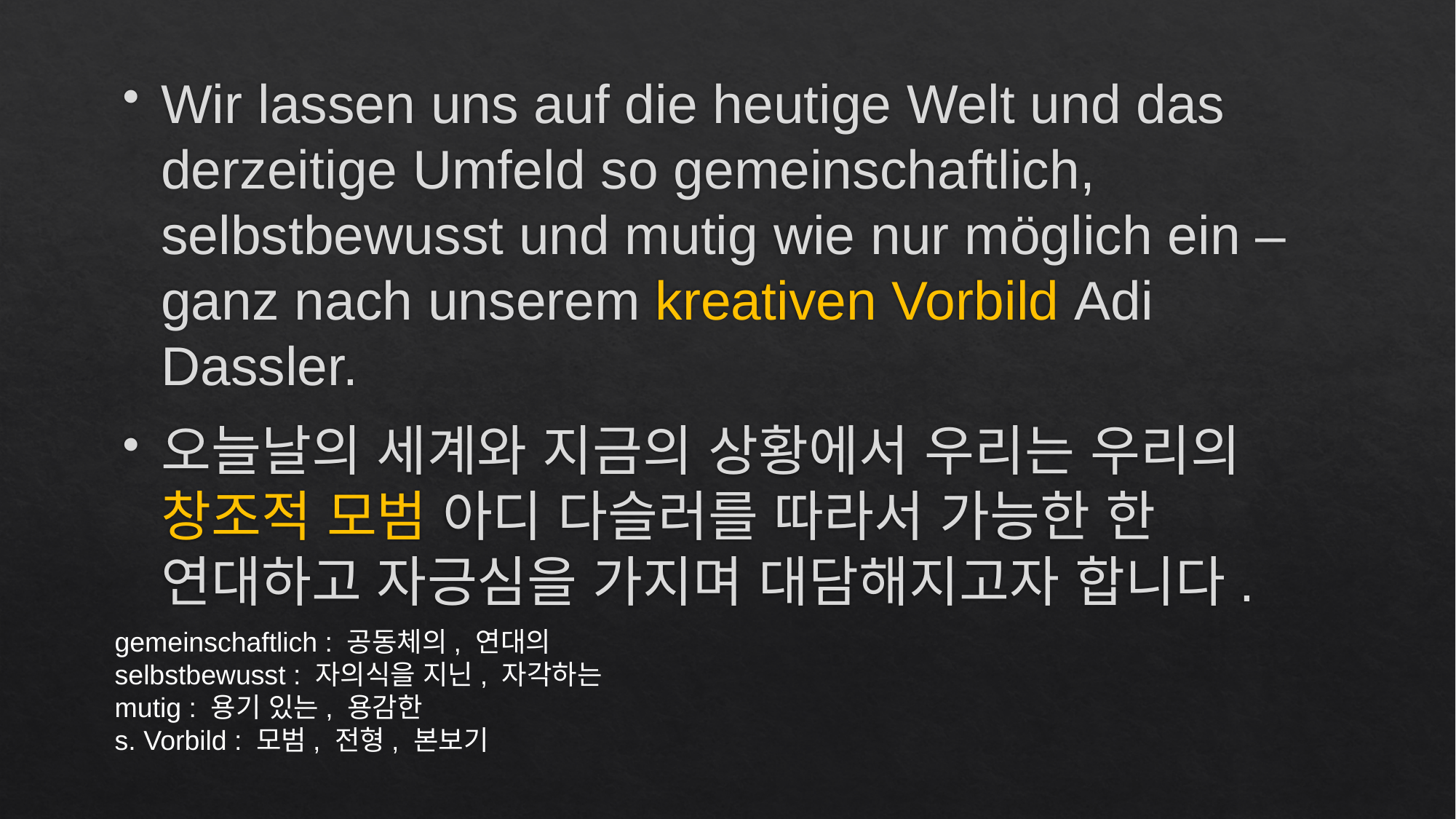

Wir lassen uns auf die heutige Welt und das derzeitige Umfeld so gemeinschaftlich, selbstbewusst und mutig wie nur möglich ein – ganz nach unserem kreativen Vorbild Adi Dassler.
오늘날의 세계와 지금의 상황에서 우리는 우리의 창조적 모범 아디 다슬러를 따라서 가능한 한 연대하고 자긍심을 가지며 대담해지고자 합니다.

gemeinschaftlich : 공동체의, 연대의
selbstbewusst : 자의식을 지닌, 자각하는
mutig : 용기 있는, 용감한
s. Vorbild : 모범, 전형, 본보기